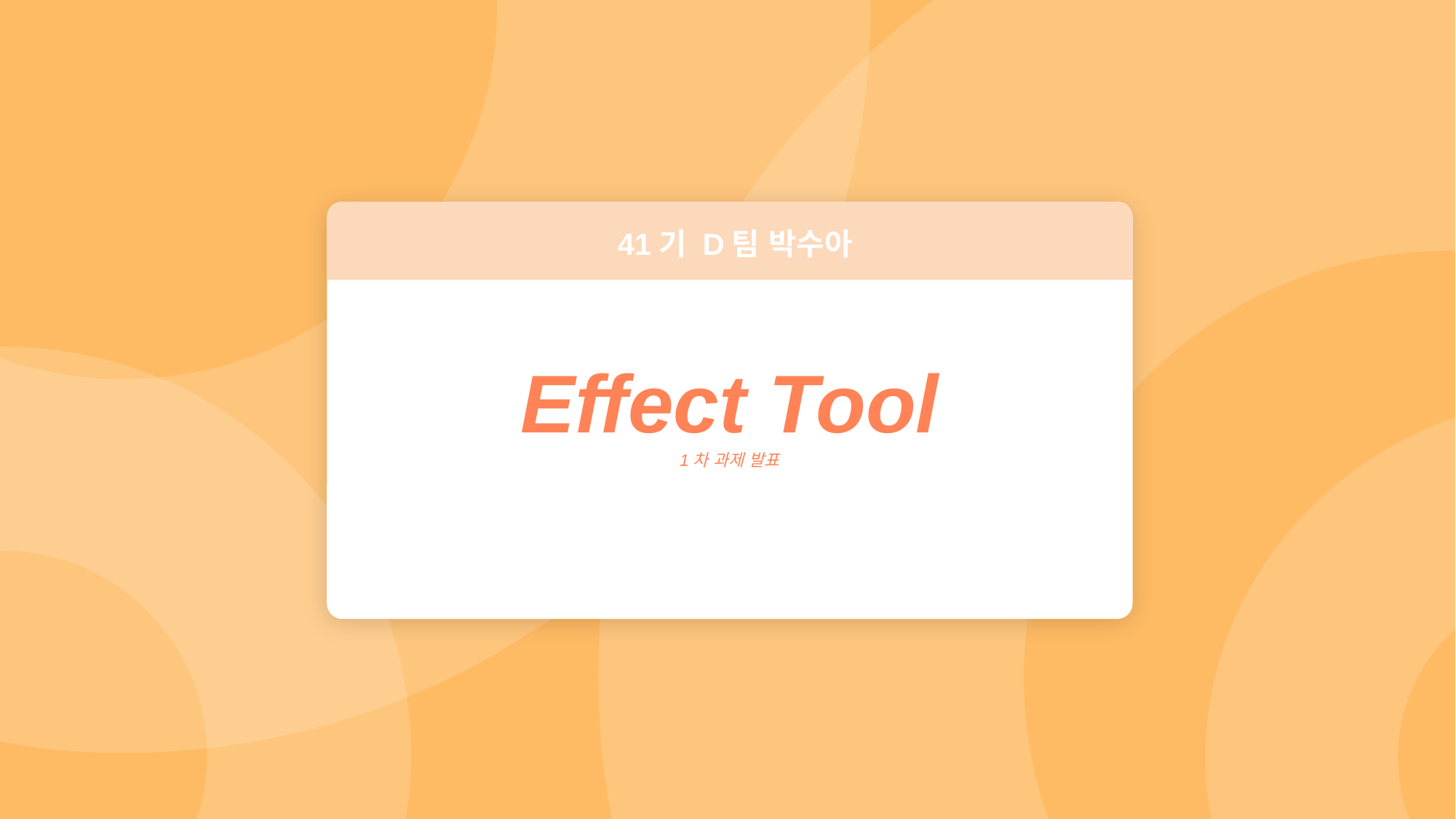

41기 D팀 박수아
Effect Tool
1차 과제 발표